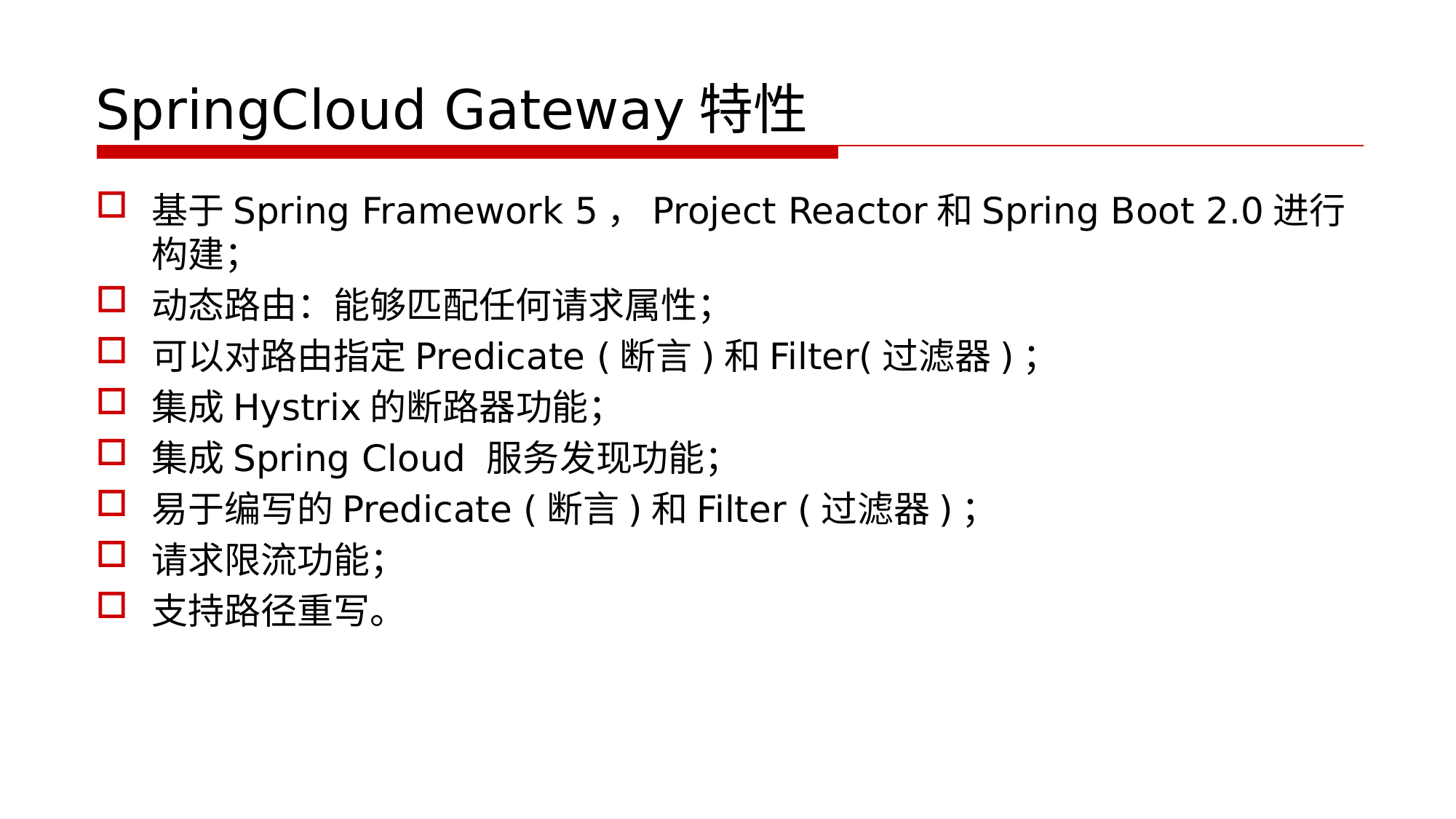

# SpringCloud Gateway特性
基于Spring Framework 5，Project Reactor和Spring Boot 2.0进行构建；
动态路由：能够匹配任何请求属性；
可以对路由指定Predicate (断言)和Filter(过滤器)；
集成Hystrix的断路器功能；
集成Spring Cloud 服务发现功能；
易于编写的Predicate (断言)和Filter (过滤器)；
请求限流功能；
支持路径重写。